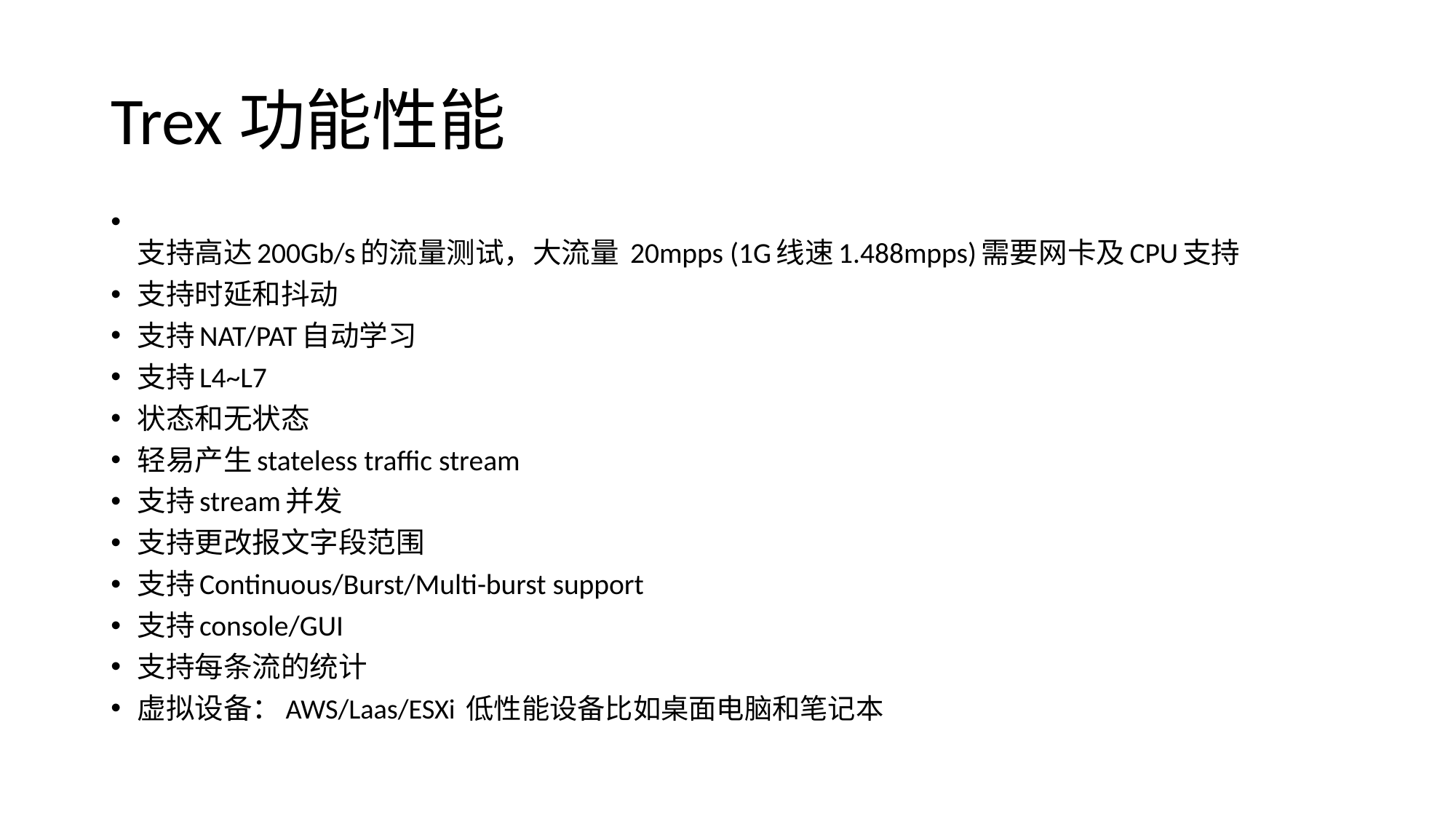

# Trex功能性能
支持高达200Gb/s的流量测试，大流量 20mpps (1G线速1.488mpps)需要网卡及CPU支持
支持时延和抖动
支持NAT/PAT自动学习
支持L4~L7
状态和无状态
轻易产生stateless traffic stream
支持stream并发
支持更改报文字段范围
支持Continuous/Burst/Multi-burst support
支持console/GUI
支持每条流的统计
虚拟设备：AWS/Laas/ESXi 低性能设备比如桌面电脑和笔记本